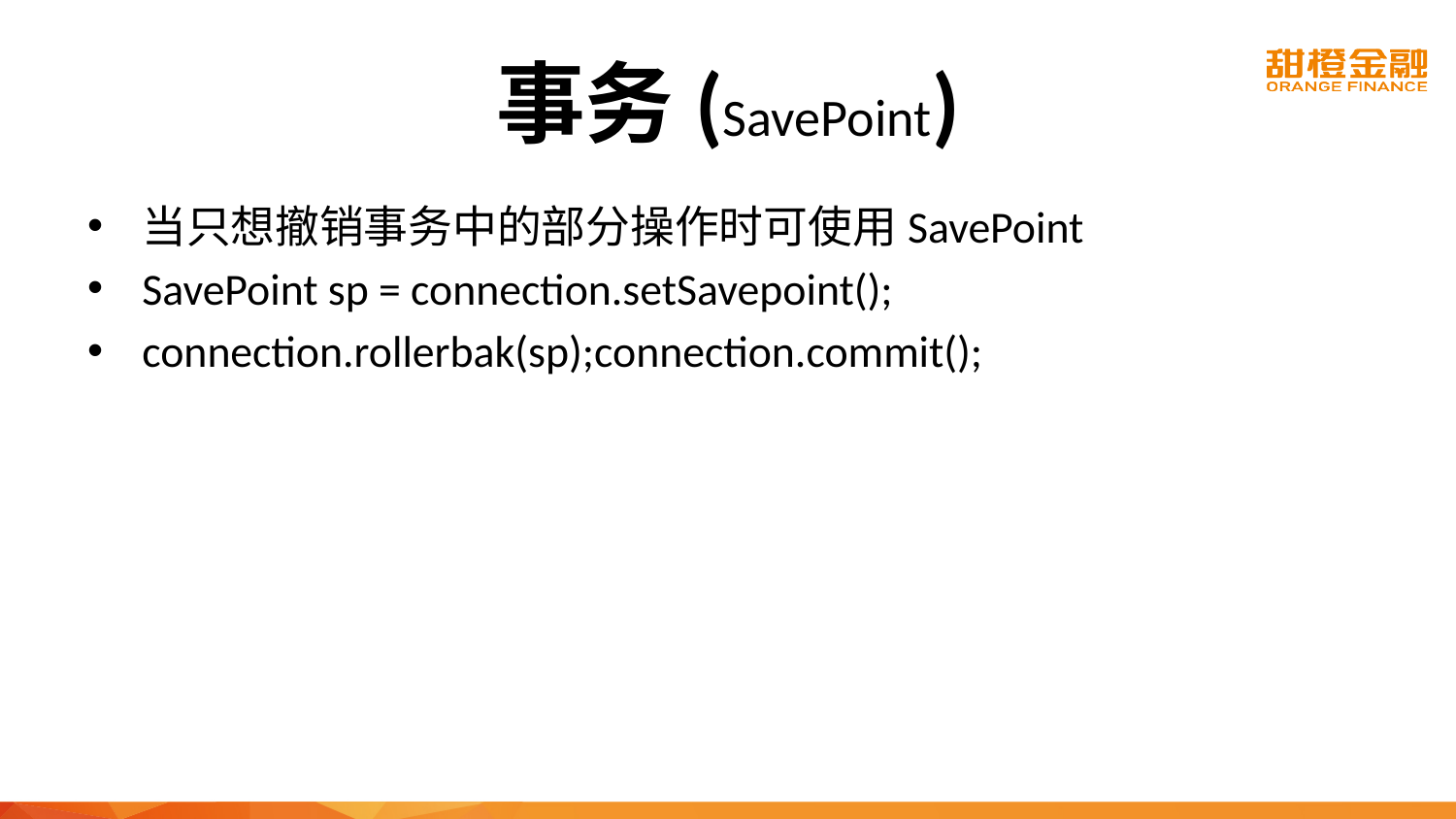

# 事务(SavePoint)
当只想撤销事务中的部分操作时可使用SavePoint
SavePoint sp = connection.setSavepoint();
connection.rollerbak(sp);connection.commit();